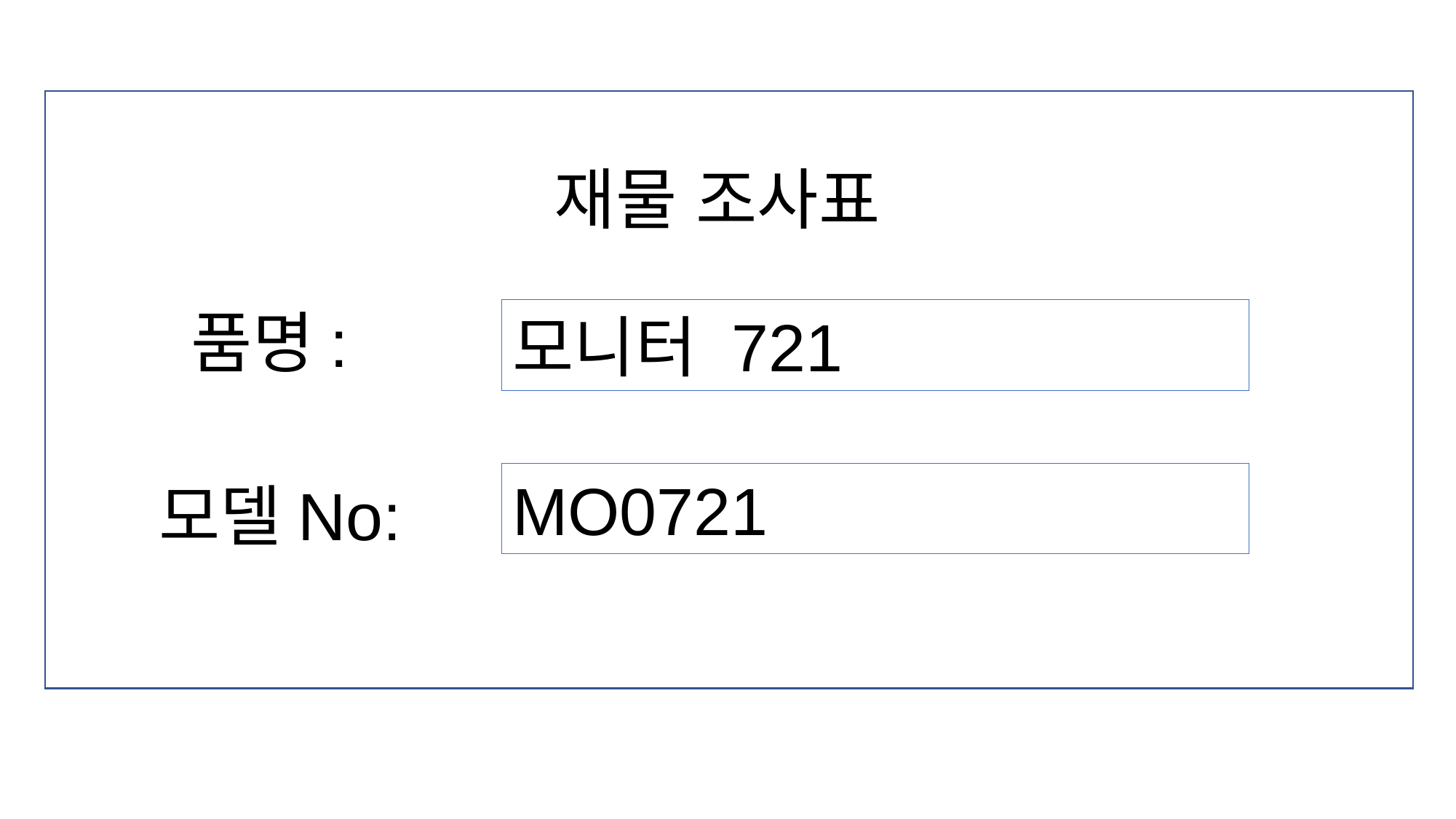

재물 조사표
품명:
모니터 721
MO0721
모델No: